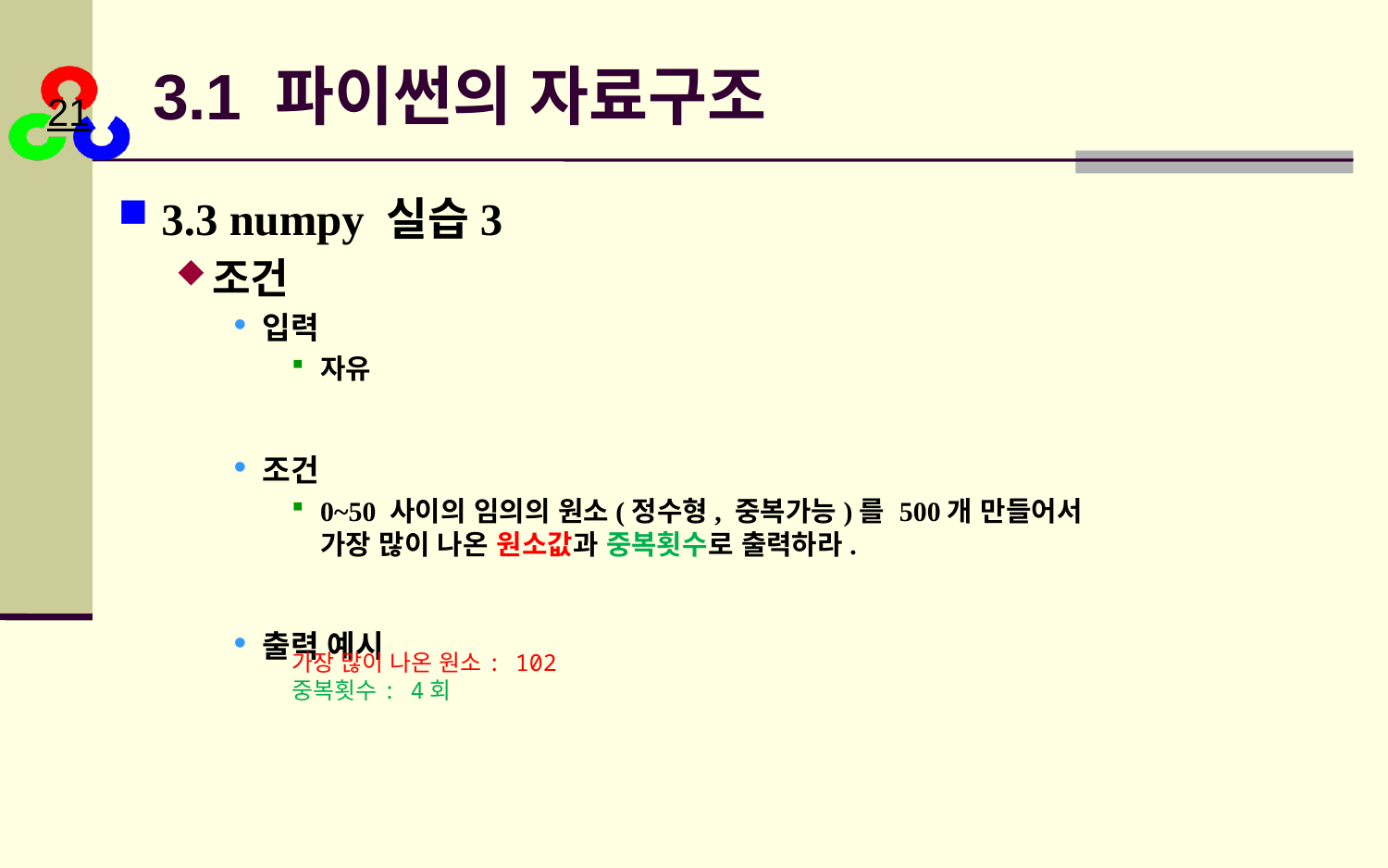

# 3.1 파이썬의 자료구조
3.3 numpy 실습3
조건
입력
자유

조건
0~50 사이의 임의의 원소(정수형, 중복가능)를 500개 만들어서
가장 많이 나온 원소값과 중복횟수로 출력하라.

출력 예시
가장 많이 나온 원소: 102
중복횟수: 4회